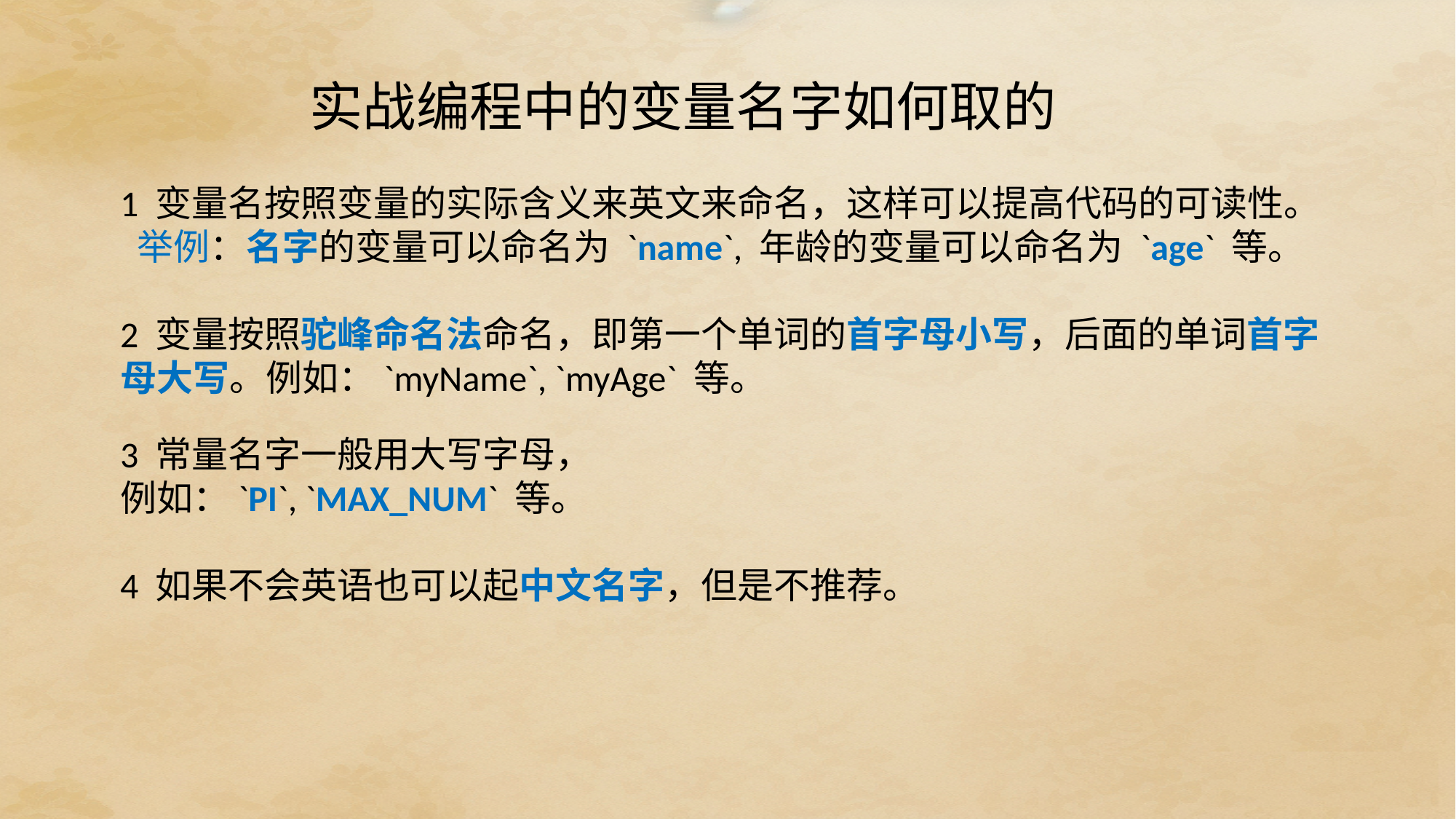

# 实战编程中的变量名字如何取的
1 变量名按照变量的实际含义来英文来命名，这样可以提高代码的可读性。
 举例：名字的变量可以命名为 `name`, 年龄的变量可以命名为 `age` 等。

2 变量按照驼峰命名法命名，即第一个单词的首字母小写，后面的单词首字 母大写。例如：`myName`, `myAge` 等。

3 常量名字一般用大写字母，
例如：`PI`, `MAX_NUM` 等。

4 如果不会英语也可以起中文名字，但是不推荐。